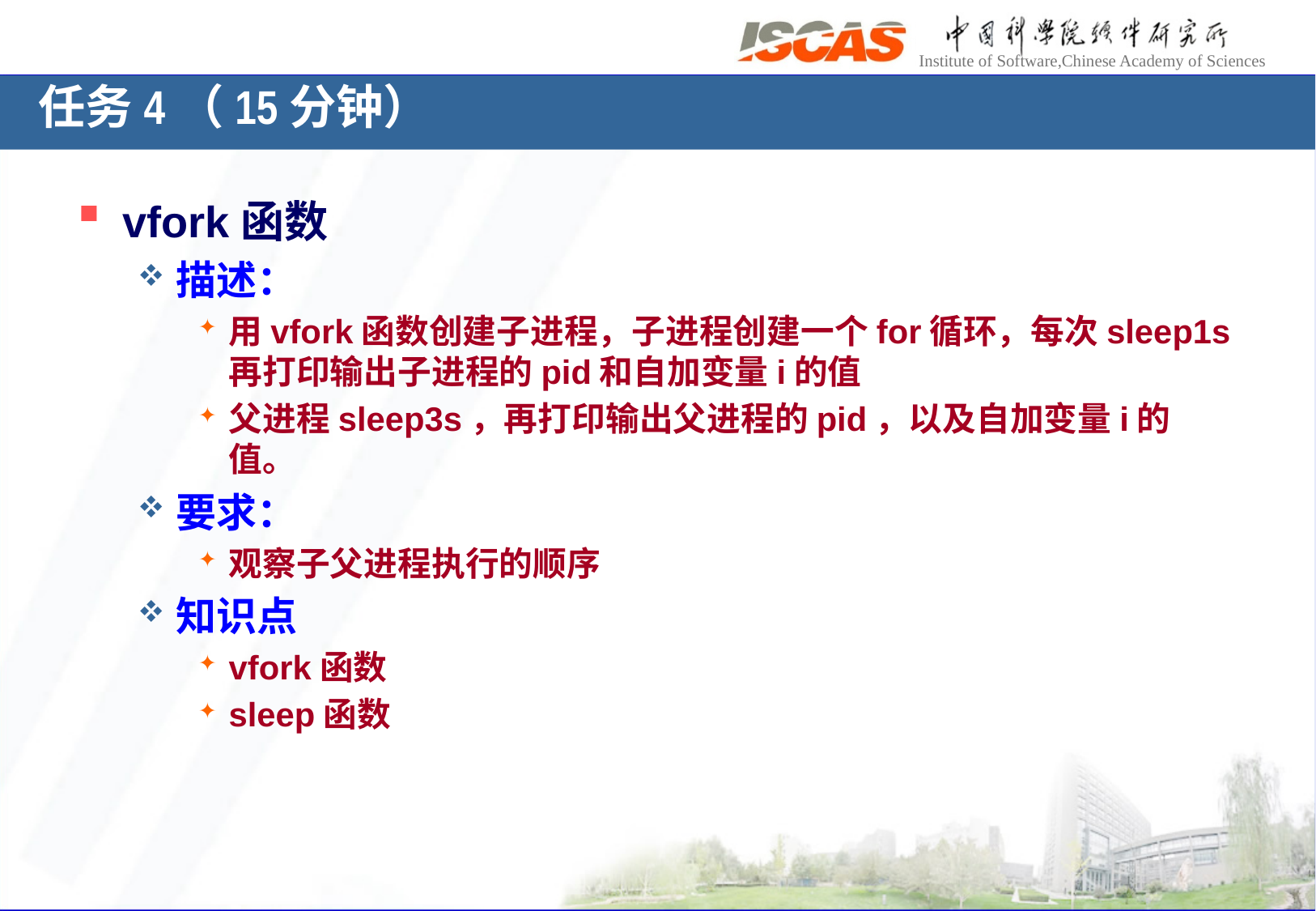

# 任务4（15分钟）
vfork函数
描述：
用vfork函数创建子进程，子进程创建一个for循环，每次sleep1s再打印输出子进程的pid和自加变量i的值
父进程sleep3s，再打印输出父进程的pid，以及自加变量i的值。
要求：
观察子父进程执行的顺序
知识点
vfork函数
sleep函数